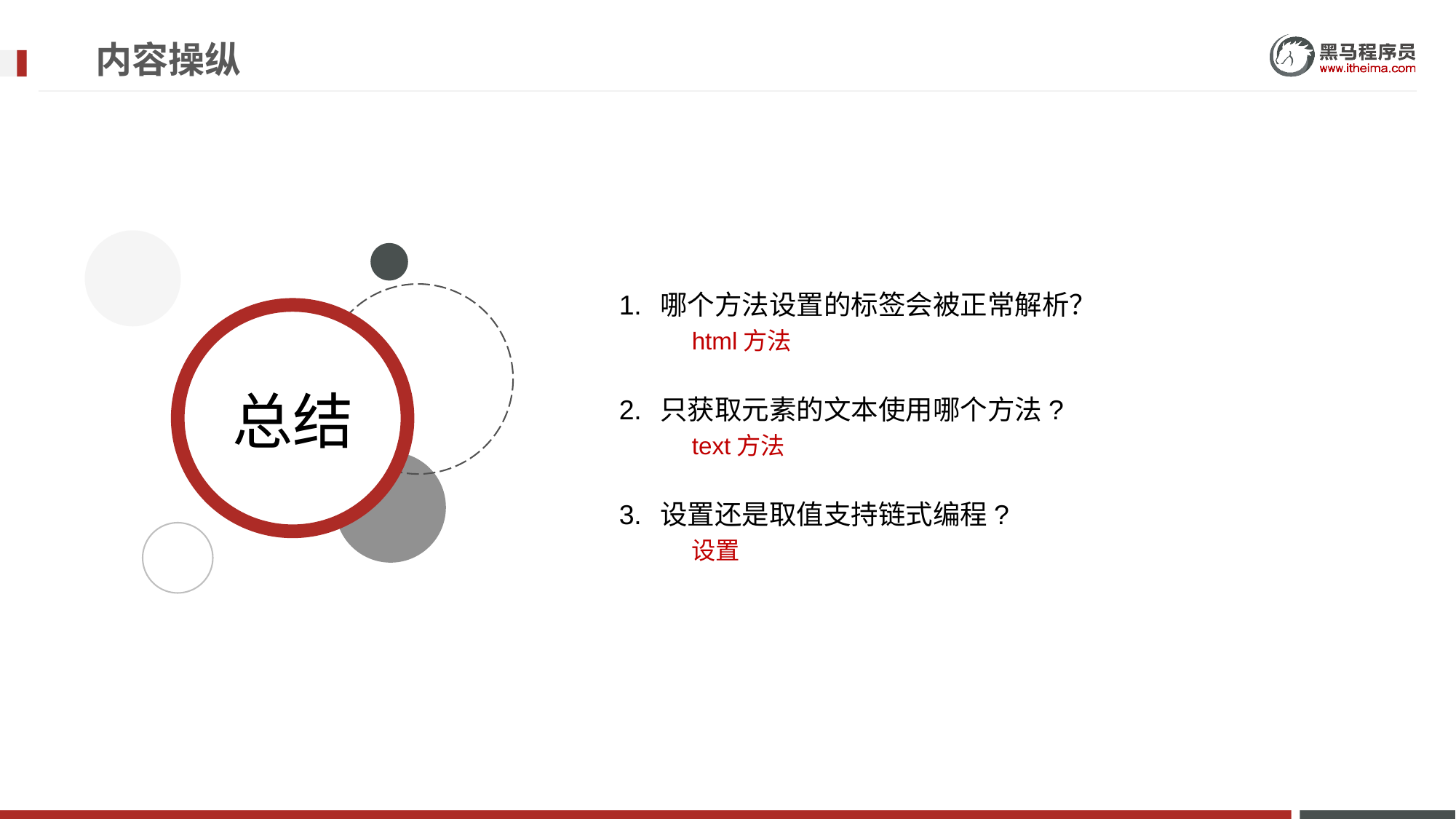

# 内容操纵
哪个方法设置的标签会被正常解析？
html方法
只获取元素的文本使用哪个方法?
text方法
设置还是取值支持链式编程?
设置